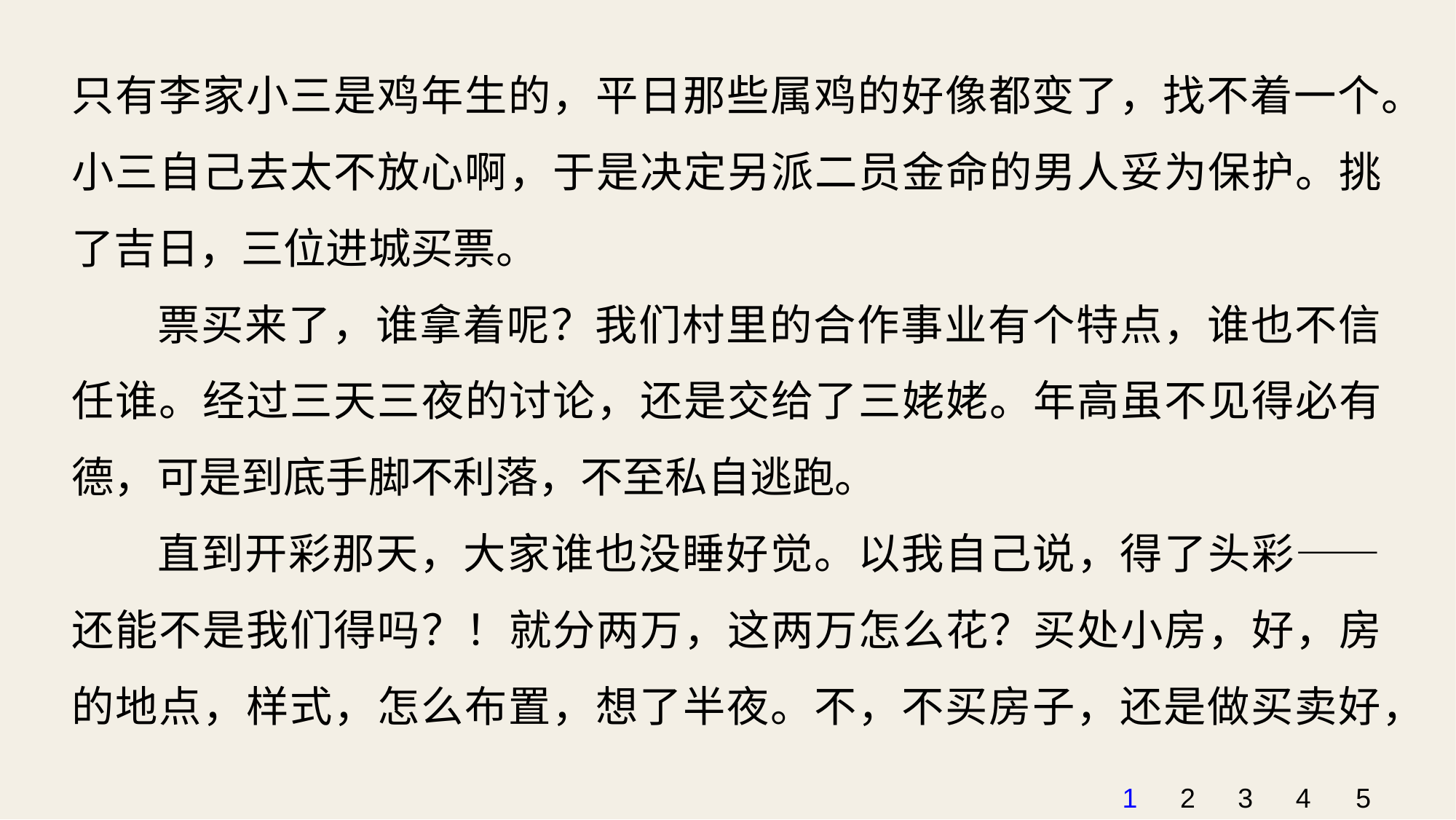

只有李家小三是鸡年生的，平日那些属鸡的好像都变了，找不着一个。小三自己去太不放心啊，于是决定另派二员金命的男人妥为保护。挑了吉日，三位进城买票。
票买来了，谁拿着呢？我们村里的合作事业有个特点，谁也不信任谁。经过三天三夜的讨论，还是交给了三姥姥。年高虽不见得必有德，可是到底手脚不利落，不至私自逃跑。
直到开彩那天，大家谁也没睡好觉。以我自己说，得了头彩——还能不是我们得吗？！就分两万，这两万怎么花？买处小房，好，房的地点，样式，怎么布置，想了半夜。不，不买房子，还是做买卖好，
1
2
3
4
5